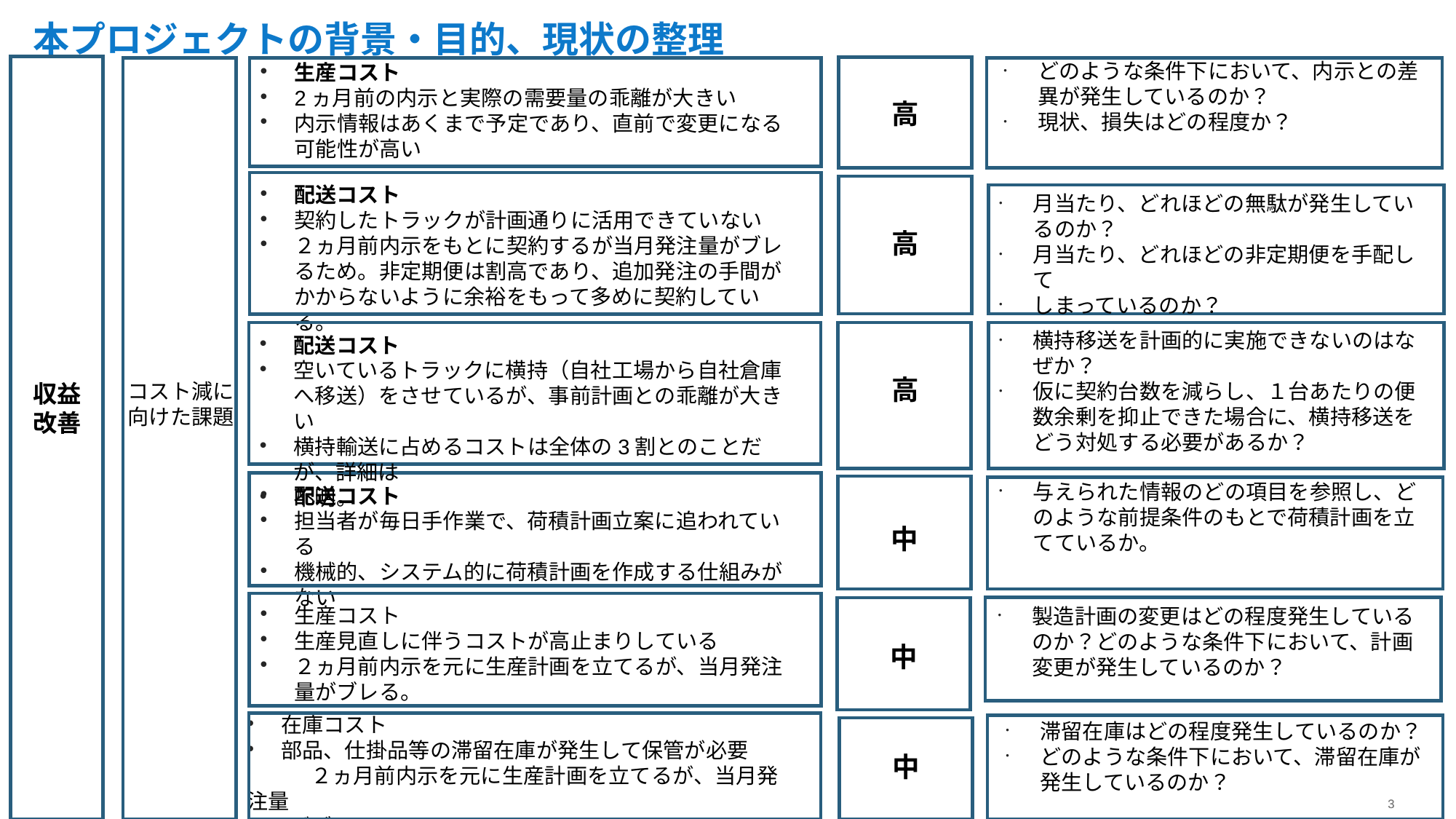

本プロジェクトの背景・目的、現状の整理
どのような条件下において、内示との差異が発生しているのか？
現状、損失はどの程度か？
生産コスト
2ヵ月前の内示と実際の需要量の乖離が大きい
内示情報はあくまで予定であり、直前で変更になる可能性が高い

|  |
| --- |
|  |
高

配送コスト
契約したトラックが計画通りに活用できていない
２ヵ月前内示をもとに契約するが当月発注量がブレるため。非定期便は割高であり、追加発注の手間がかからないように余裕をもって多めに契約している。

月当たり、どれほどの無駄が発生しているのか？
月当たり、どれほどの非定期便を手配して
しまっているのか？
高
横持移送を計画的に実施できないのはなぜか？
仮に契約台数を減らし、１台あたりの便数余剰を抑止できた場合に、横持移送をどう対処する必要があるか？

配送コスト
空いているトラックに横持（自社工場から自社倉庫へ移送）をさせているが、事前計画との乖離が大きい
横持輸送に占めるコストは全体の3割とのことだが、詳細は
不明。
高
コスト減に
向けた課題
収益
改善
|  |
| --- |

与えられた情報のどの項目を参照し、どのような前提条件のもとで荷積計画を立てているか。

配送コスト
担当者が毎日手作業で、荷積計画立案に追われている
機械的、システム的に荷積計画を作成する仕組みがない

中

生産コスト
生産見直しに伴うコストが高止まりしている
２ヵ月前内示を元に生産計画を立てるが、当月発注量がブレる。

製造計画の変更はどの程度発生しているのか？どのような条件下において、計画変更が発生しているのか？
中
在庫コスト
部品、仕掛品等の滞留在庫が発生して保管が必要
　　　２ヵ月前内示を元に生産計画を立てるが、当月発注量
　　がブレる。

滞留在庫はどの程度発生しているのか？
どのような条件下において、滞留在庫が発生しているのか？

中
|  |
| --- |
|  |
| --- |
|  |